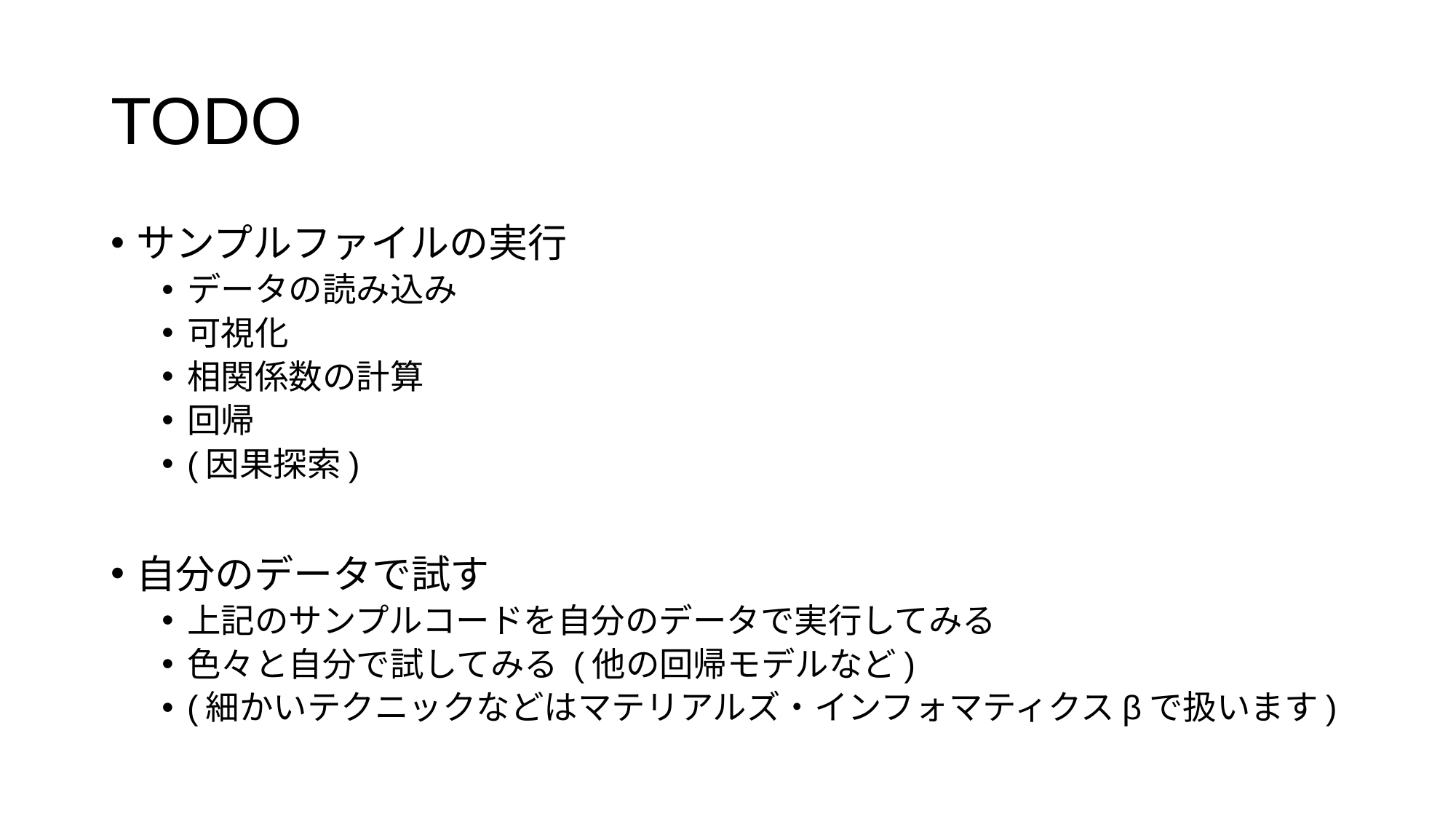

# TODO
サンプルファイルの実行
データの読み込み
可視化
相関係数の計算
回帰
(因果探索)

自分のデータで試す
上記のサンプルコードを自分のデータで実行してみる
色々と自分で試してみる (他の回帰モデルなど)
(細かいテクニックなどはマテリアルズ・インフォマティクスβで扱います)